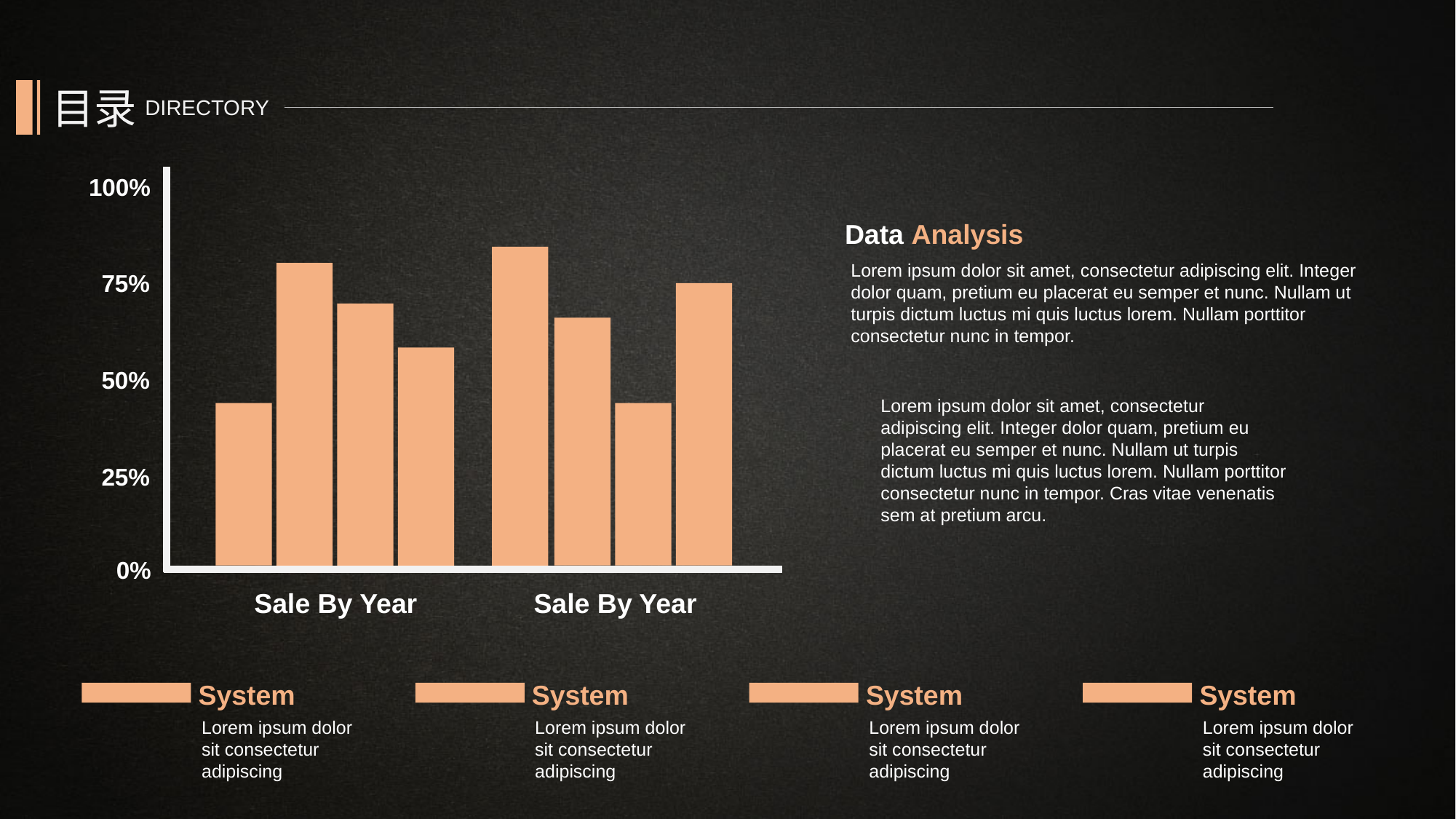

目录
DIRECTORY

100%
75%
50%
25%
0%
Data Analysis

Lorem ipsum dolor sit amet, consectetur adipiscing elit. Integer dolor quam, pretium eu placerat eu semper et nunc. Nullam ut turpis dictum luctus mi quis luctus lorem. Nullam porttitor consectetur nunc in tempor.

Lorem ipsum dolor sit amet, consectetur adipiscing elit. Integer dolor quam, pretium eu placerat eu semper et nunc. Nullam ut turpis dictum luctus mi quis luctus lorem. Nullam porttitor consectetur nunc in tempor. Cras vitae venenatis sem at pretium arcu.

Sale By Year
Sale By Year
System
Lorem ipsum dolor sit consectetur adipiscing
System
Lorem ipsum dolor sit consectetur adipiscing
System
Lorem ipsum dolor sit consectetur adipiscing
System
Lorem ipsum dolor sit consectetur adipiscing